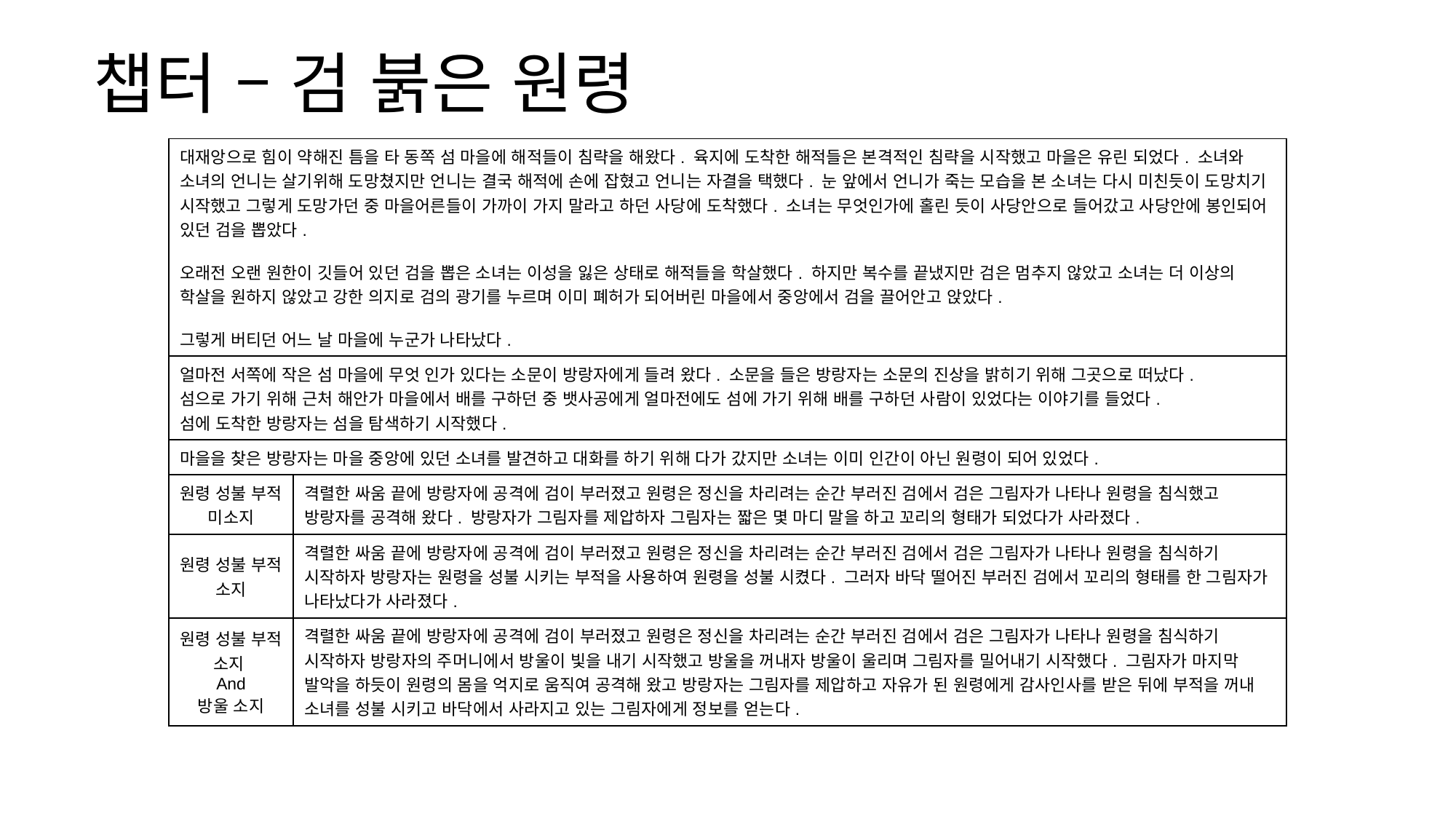

# 챕터 – 검 붉은 원령
| 대재앙으로 힘이 약해진 틈을 타 동쪽 섬 마을에 해적들이 침략을 해왔다. 육지에 도착한 해적들은 본격적인 침략을 시작했고 마을은 유린 되었다. 소녀와 소녀의 언니는 살기위해 도망쳤지만 언니는 결국 해적에 손에 잡혔고 언니는 자결을 택했다. 눈 앞에서 언니가 죽는 모습을 본 소녀는 다시 미친듯이 도망치기 시작했고 그렇게 도망가던 중 마을어른들이 가까이 가지 말라고 하던 사당에 도착했다. 소녀는 무엇인가에 홀린 듯이 사당안으로 들어갔고 사당안에 봉인되어 있던 검을 뽑았다. 오래전 오랜 원한이 깃들어 있던 검을 뽑은 소녀는 이성을 잃은 상태로 해적들을 학살했다. 하지만 복수를 끝냈지만 검은 멈추지 않았고 소녀는 더 이상의 학살을 원하지 않았고 강한 의지로 검의 광기를 누르며 이미 폐허가 되어버린 마을에서 중앙에서 검을 끌어안고 앉았다. 그렇게 버티던 어느 날 마을에 누군가 나타났다. |  |
| --- | --- |
| 얼마전 서쪽에 작은 섬 마을에 무엇 인가 있다는 소문이 방랑자에게 들려 왔다. 소문을 들은 방랑자는 소문의 진상을 밝히기 위해 그곳으로 떠났다. 섬으로 가기 위해 근처 해안가 마을에서 배를 구하던 중 뱃사공에게 얼마전에도 섬에 가기 위해 배를 구하던 사람이 있었다는 이야기를 들었다. 섬에 도착한 방랑자는 섬을 탐색하기 시작했다. |  |
| 마을을 찾은 방랑자는 마을 중앙에 있던 소녀를 발견하고 대화를 하기 위해 다가 갔지만 소녀는 이미 인간이 아닌 원령이 되어 있었다. |  |
| 원령 성불 부적 미소지 | 격렬한 싸움 끝에 방랑자에 공격에 검이 부러졌고 원령은 정신을 차리려는 순간 부러진 검에서 검은 그림자가 나타나 원령을 침식했고 방랑자를 공격해 왔다. 방랑자가 그림자를 제압하자 그림자는 짧은 몇 마디 말을 하고 꼬리의 형태가 되었다가 사라졌다. |
| 원령 성불 부적 소지 | 격렬한 싸움 끝에 방랑자에 공격에 검이 부러졌고 원령은 정신을 차리려는 순간 부러진 검에서 검은 그림자가 나타나 원령을 침식하기 시작하자 방랑자는 원령을 성불 시키는 부적을 사용하여 원령을 성불 시켰다. 그러자 바닥 떨어진 부러진 검에서 꼬리의 형태를 한 그림자가 나타났다가 사라졌다. |
| 원령 성불 부적 소지 And 방울 소지 | 격렬한 싸움 끝에 방랑자에 공격에 검이 부러졌고 원령은 정신을 차리려는 순간 부러진 검에서 검은 그림자가 나타나 원령을 침식하기 시작하자 방랑자의 주머니에서 방울이 빛을 내기 시작했고 방울을 꺼내자 방울이 울리며 그림자를 밀어내기 시작했다. 그림자가 마지막 발악을 하듯이 원령의 몸을 억지로 움직여 공격해 왔고 방랑자는 그림자를 제압하고 자유가 된 원령에게 감사인사를 받은 뒤에 부적을 꺼내 소녀를 성불 시키고 바닥에서 사라지고 있는 그림자에게 정보를 얻는다. |